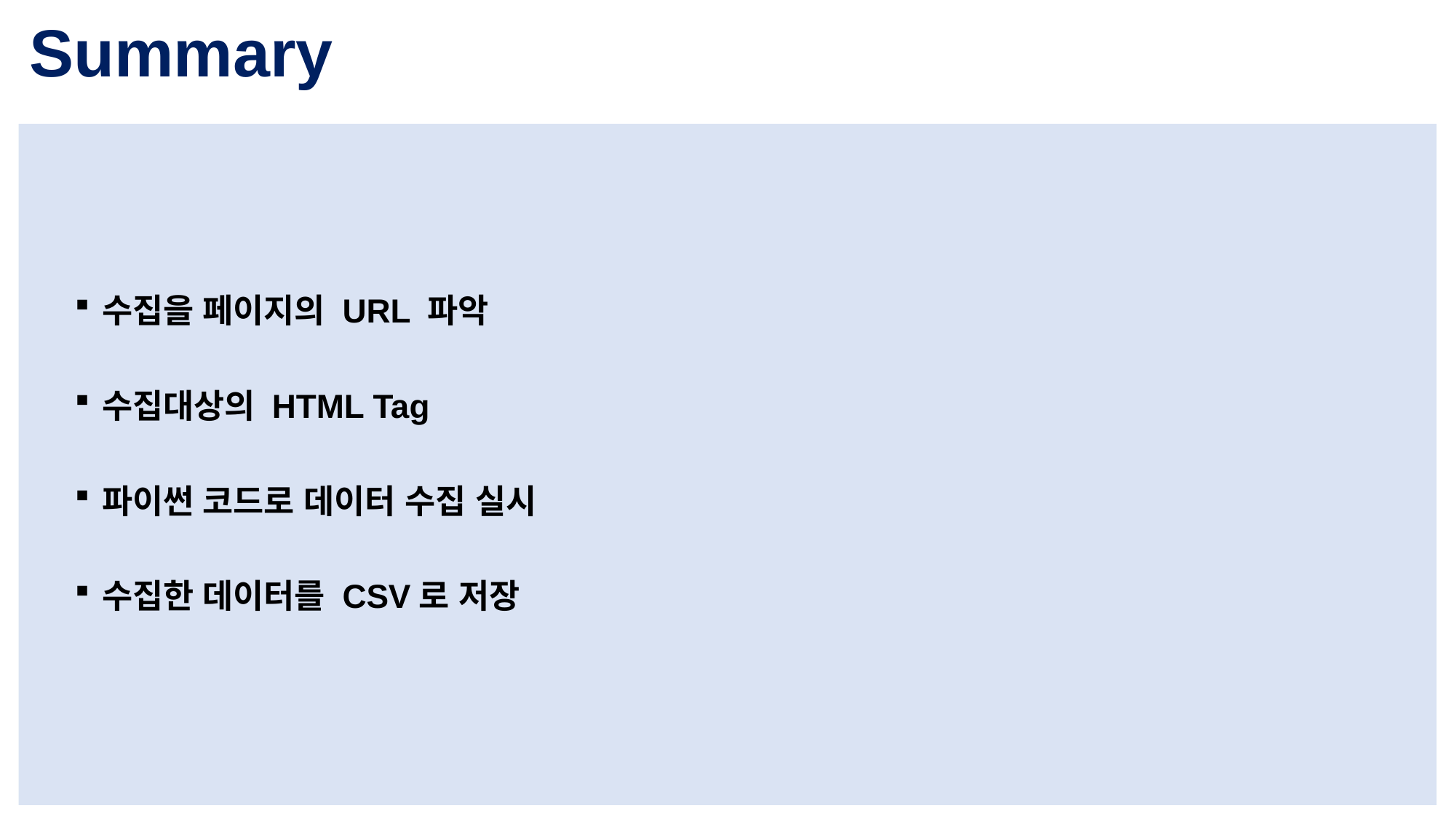

Summary

수집을 페이지의 URL 파악
수집대상의 HTML Tag
파이썬 코드로 데이터 수집 실시
수집한 데이터를 CSV로 저장